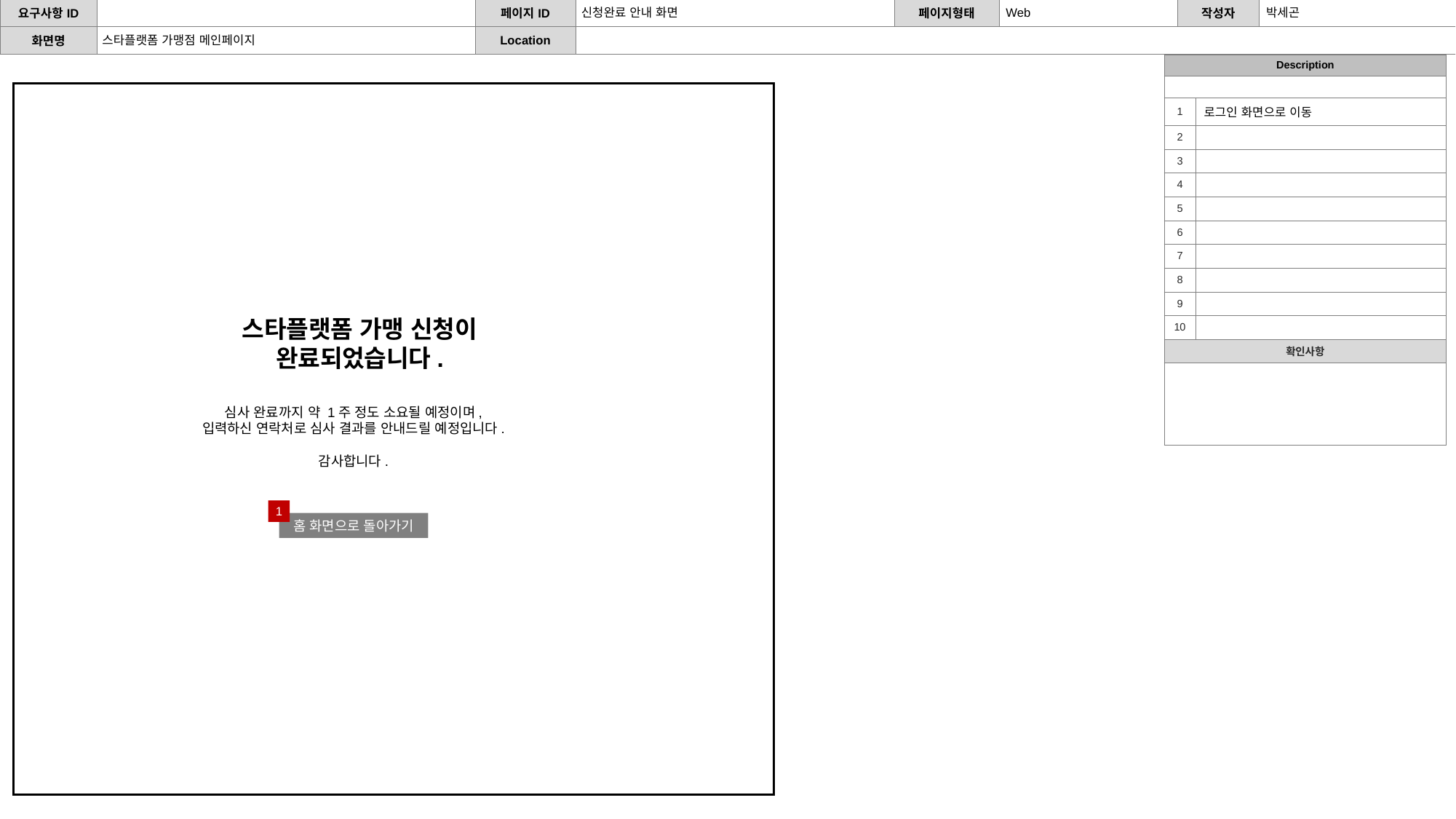

신청완료 안내 화면
Web
박세곤
스타플랫폼 가맹점 메인페이지
| Description |  |
| --- | --- |
|  |  |
| 1 | 로그인 화면으로 이동 |
| 2 |  |
| 3 |  |
| 4 |  |
| 5 |  |
| 6 |  |
| 7 |  |
| 8 |  |
| 9 |  |
| 10 |  |
| 확인사항 |  |
|  |  |

스타플랫폼 가맹 신청이
완료되었습니다.
심사 완료까지 약 1주 정도 소요될 예정이며,
입력하신 연락처로 심사 결과를 안내드릴 예정입니다.

감사합니다.
1
홈 화면으로 돌아가기